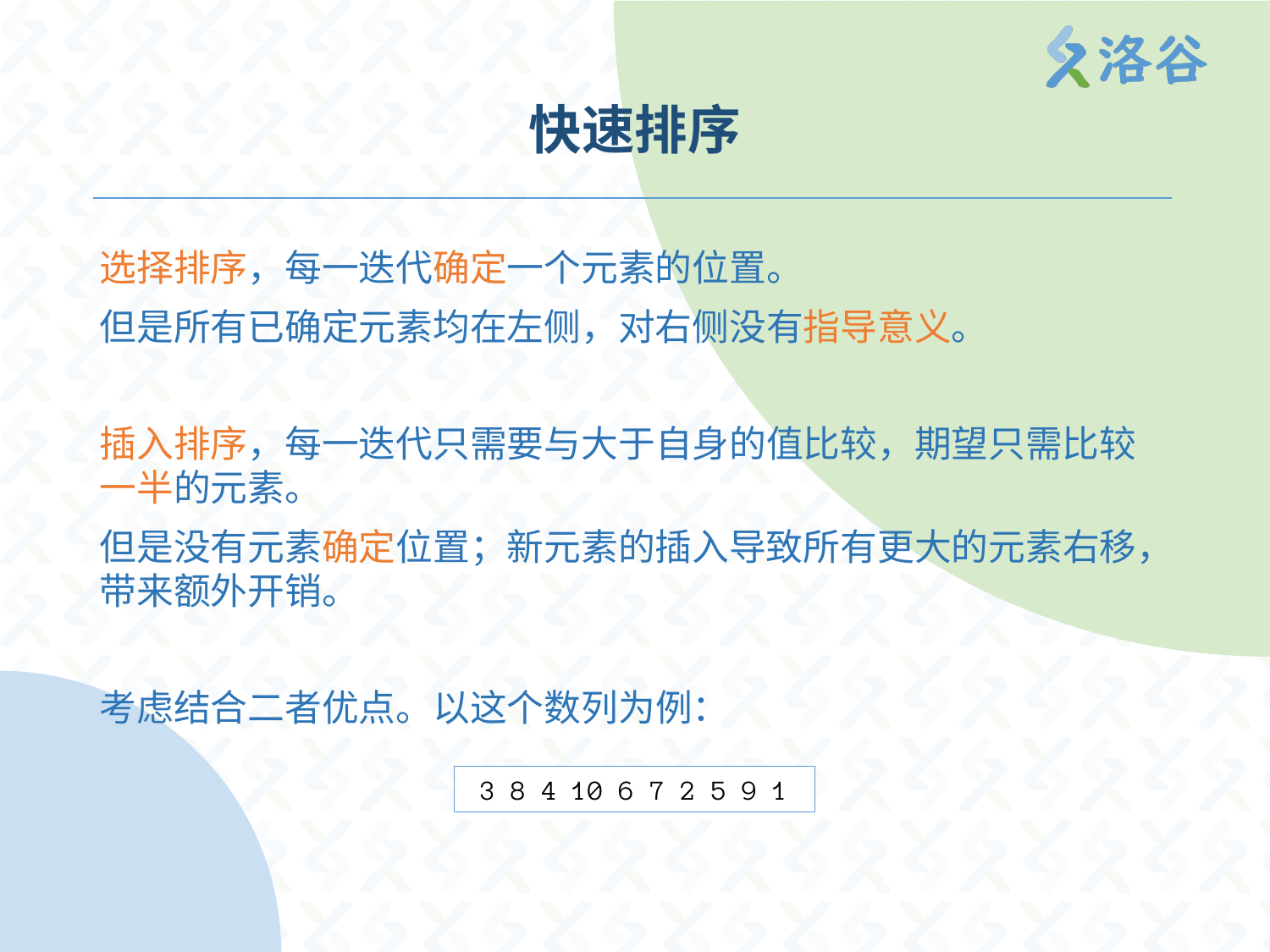

# 快速排序
选择排序，每一迭代确定一个元素的位置。
但是所有已确定元素均在左侧，对右侧没有指导意义。

插入排序，每一迭代只需要与大于自身的值比较，期望只需比较一半的元素。
但是没有元素确定位置；新元素的插入导致所有更大的元素右移，带来额外开销。

考虑结合二者优点。以这个数列为例：

3 8 4 10 6 7 2 5 9 1